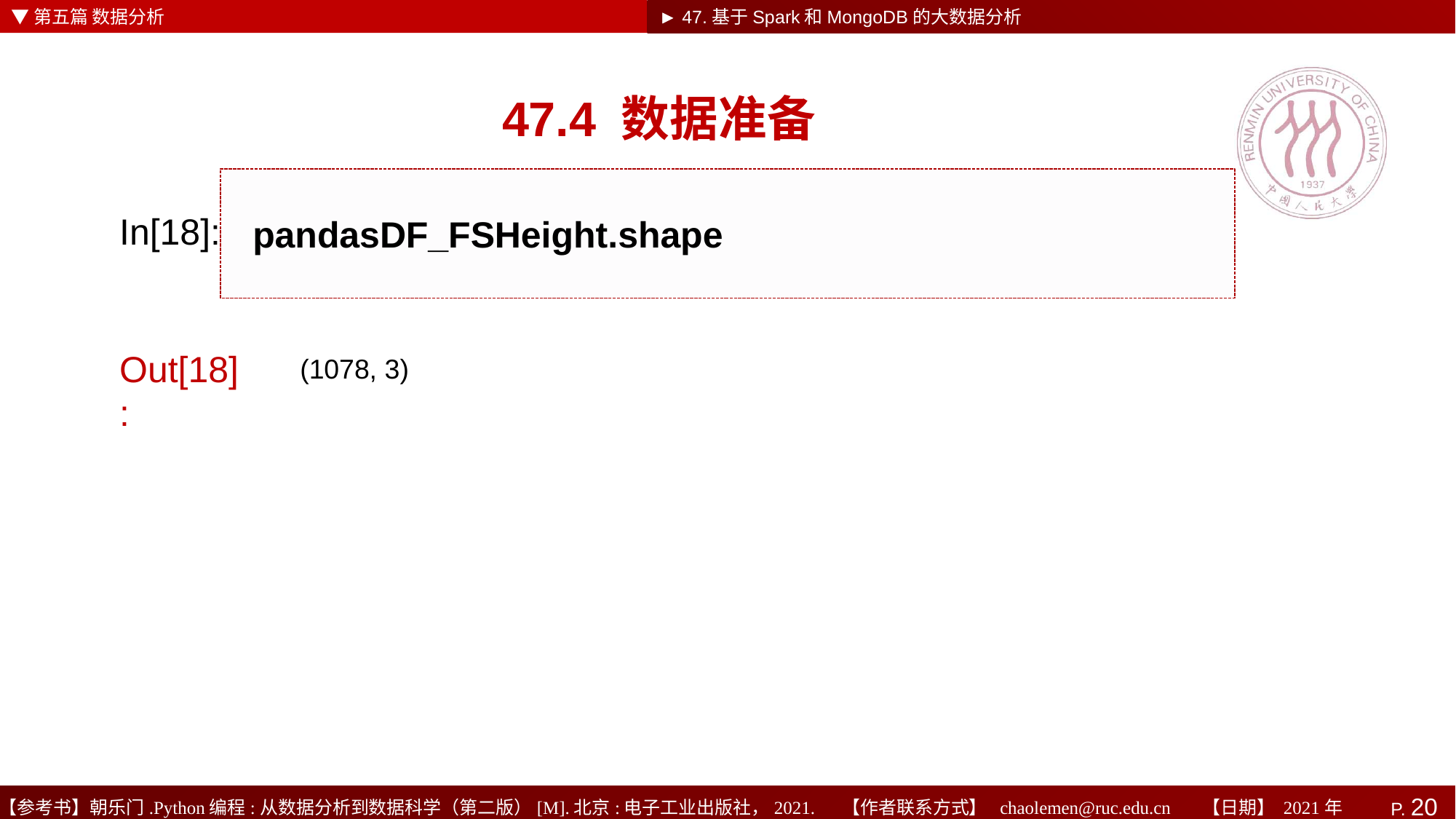

▼第五篇 数据分析
►
► 47.基于Spark和MongoDB的大数据分析
# 47.4 数据准备
pandasDF_FSHeight.shape
In[18]:
Out[18]:
(1078, 3)